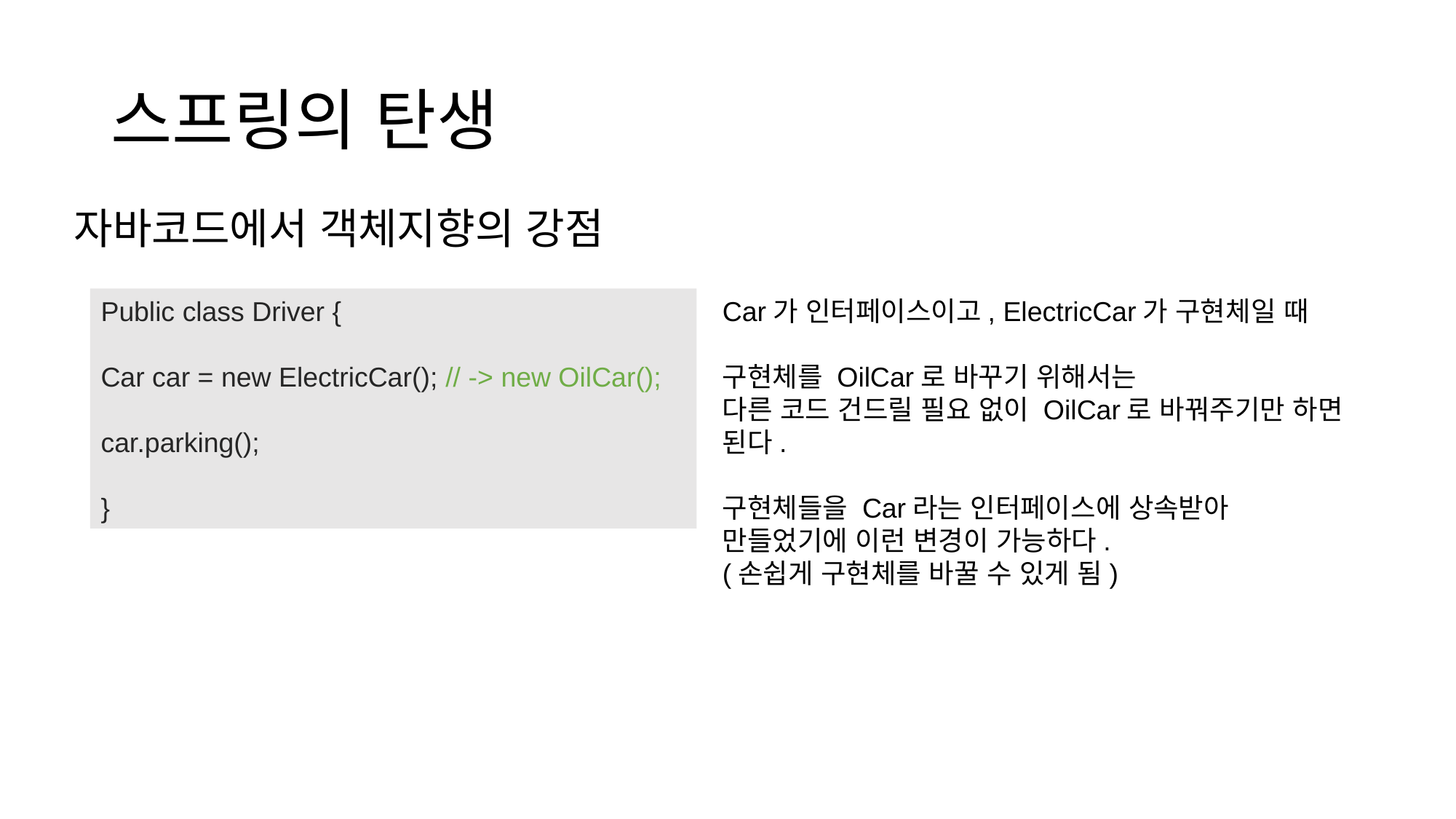

# 스프링의 탄생
자바코드에서 객체지향의 강점

Public class Driver {
Car car = new ElectricCar(); // -> new OilCar();
car.parking();
}
Car가 인터페이스이고, ElectricCar가 구현체일 때

구현체를 OilCar로 바꾸기 위해서는
다른 코드 건드릴 필요 없이 OilCar로 바꿔주기만 하면 된다.

구현체들을 Car라는 인터페이스에 상속받아 만들었기에 이런 변경이 가능하다.
(손쉽게 구현체를 바꿀 수 있게 됨)